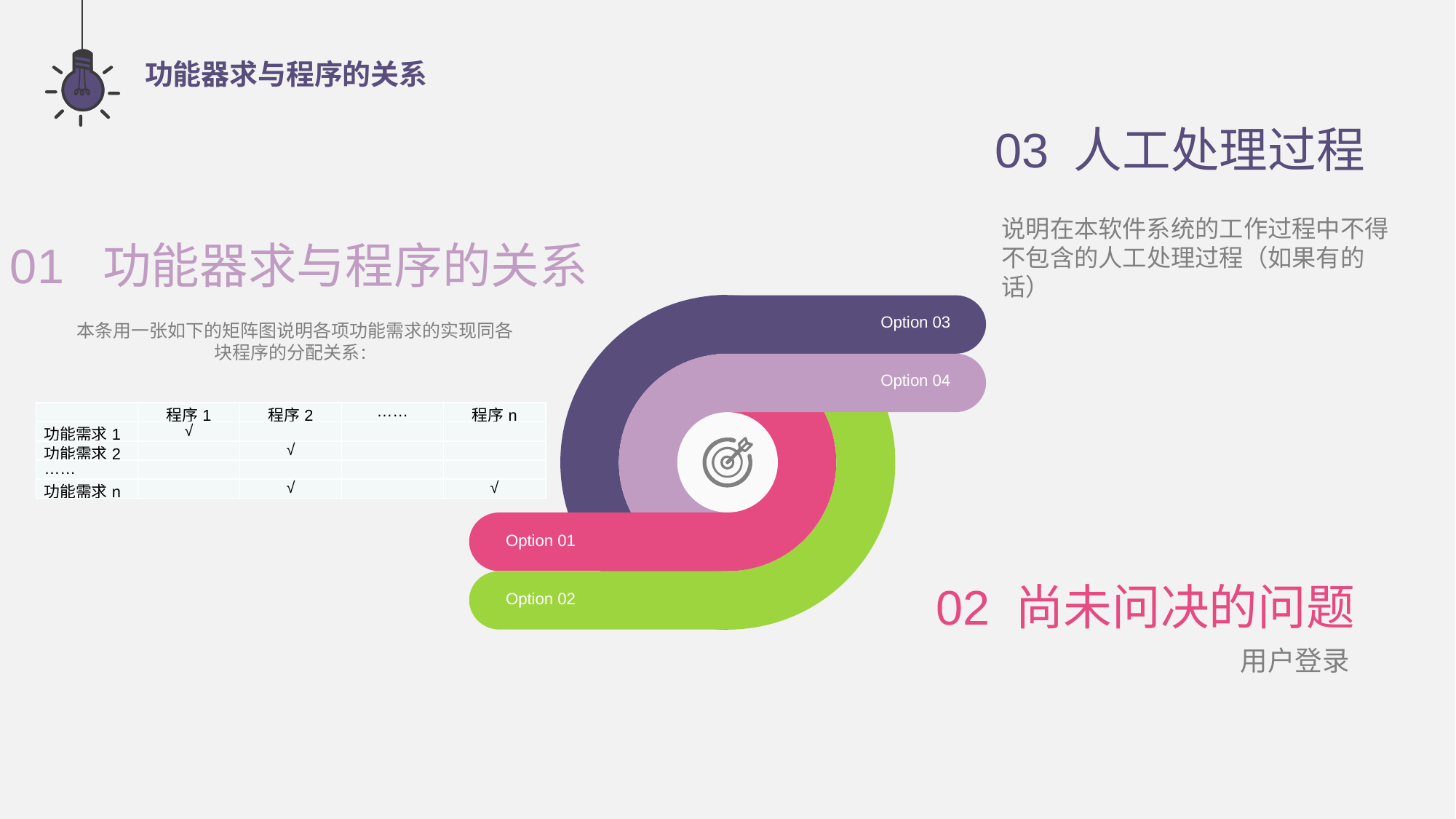

功能器求与程序的关系
03 人工处理过程
说明在本软件系统的工作过程中不得不包含的人工处理过程（如果有的话）
01  功能器求与程序的关系

Option 03
本条用一张如下的矩阵图说明各项功能需求的实现同各块程序的分配关系：
Option 04
|  | 程序1 | 程序2 | …… | 程序n |
| --- | --- | --- | --- | --- |
| 功能需求1 | √ |  |  |  |
| 功能需求2 |  | √ |  |  |
| …… |  |  |  |  |
| 功能需求n |  | √ |  | √ |
Option 01
02 尚未问决的问题
Option 02
用户登录